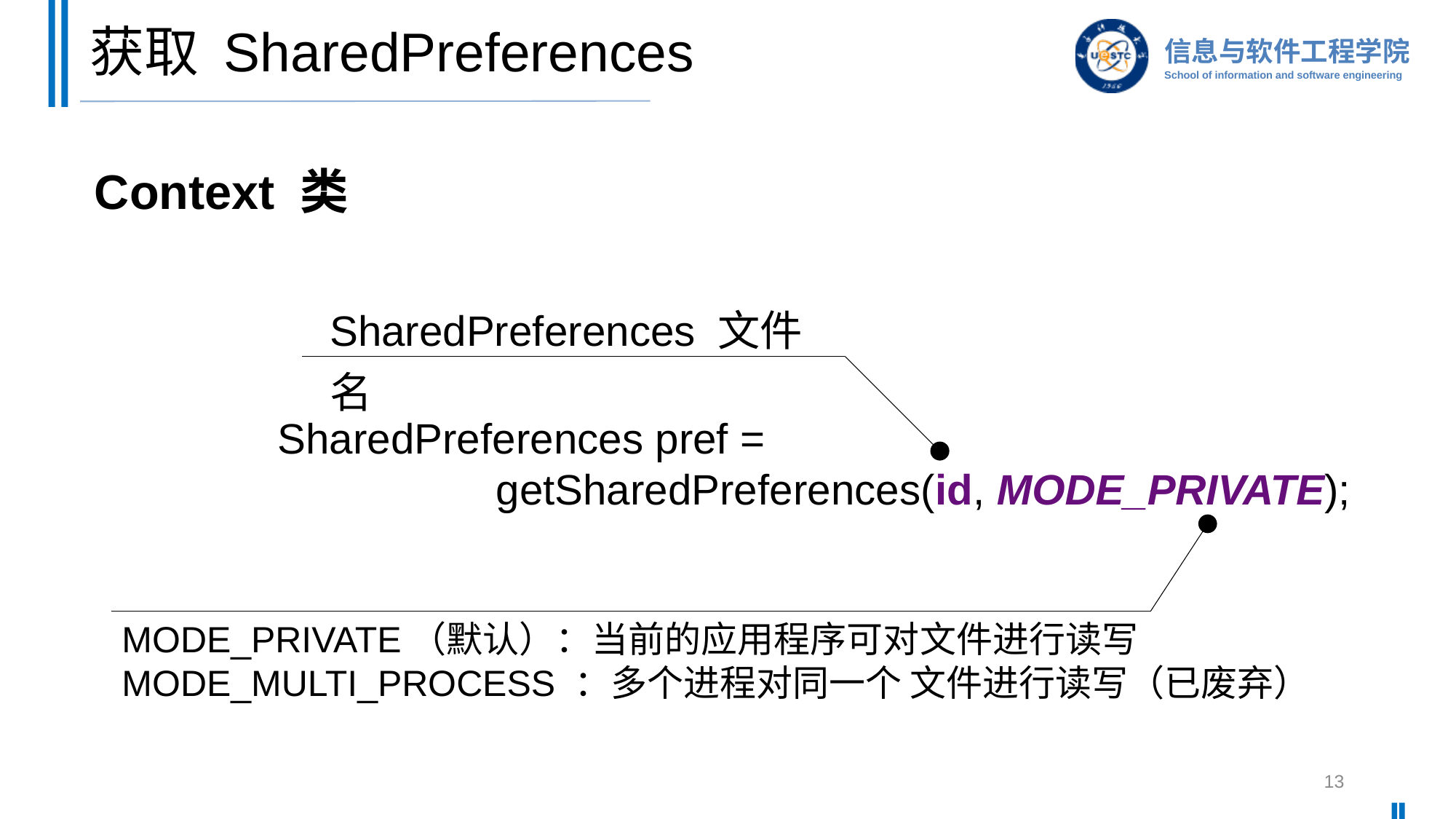

# 获取 SharedPreferences
Context 类
SharedPreferences 文件名

SharedPreferences pref =
		getSharedPreferences(id, MODE_PRIVATE);

MODE_PRIVATE（默认）：当前的应用程序可对文件进行读写MODE_MULTI_PROCESS ：多个进程对同一个 文件进行读写（已废弃）
13